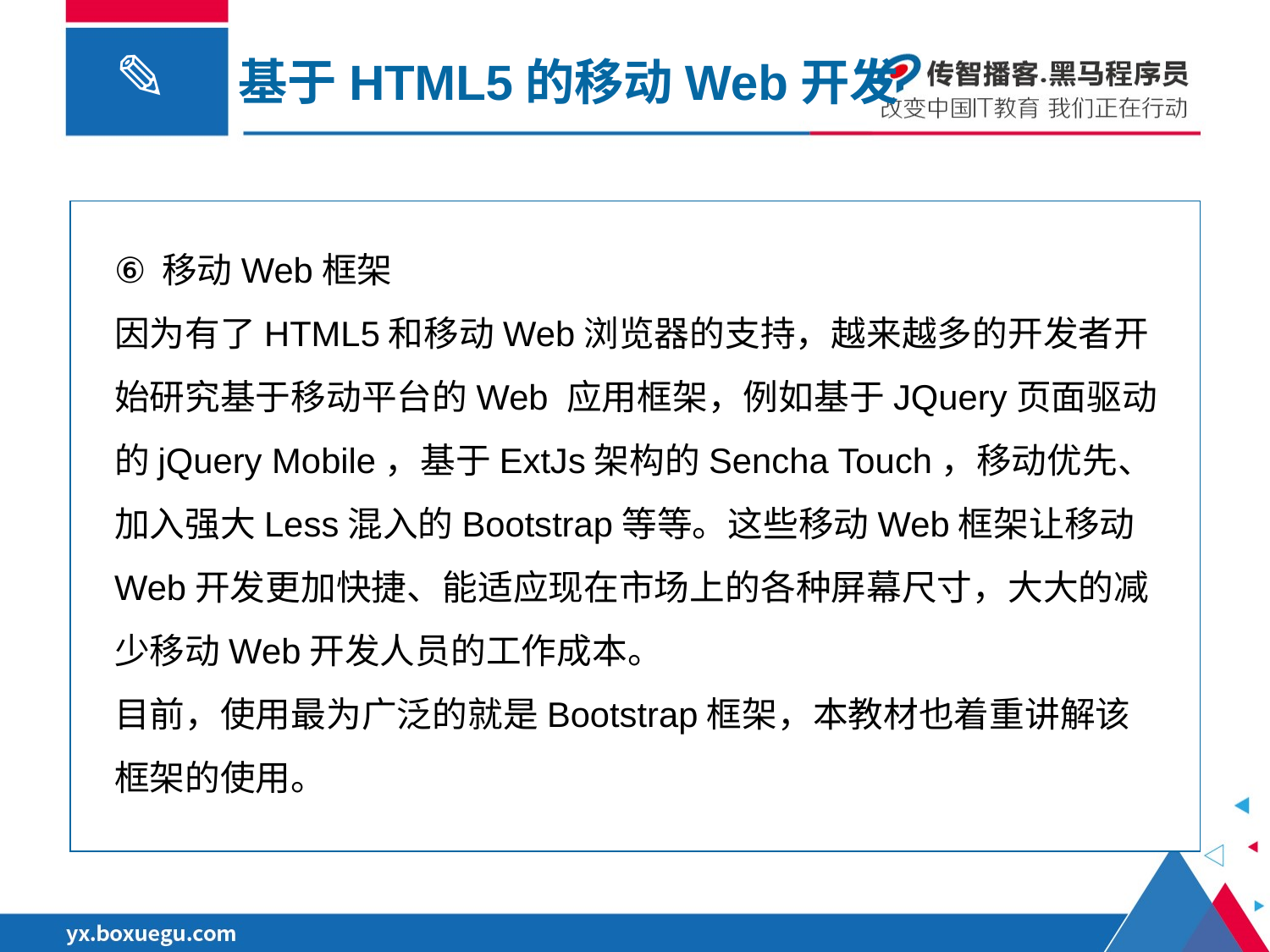

基于HTML5的移动Web开发

移动Web框架
因为有了HTML5和移动Web浏览器的支持，越来越多的开发者开始研究基于移动平台的Web 应用框架，例如基于JQuery页面驱动的jQuery Mobile，基于ExtJs架构的Sencha Touch，移动优先、加入强大Less混入的Bootstrap等等。这些移动Web框架让移动Web开发更加快捷、能适应现在市场上的各种屏幕尺寸，大大的减少移动Web开发人员的工作成本。
目前，使用最为广泛的就是Bootstrap框架，本教材也着重讲解该框架的使用。